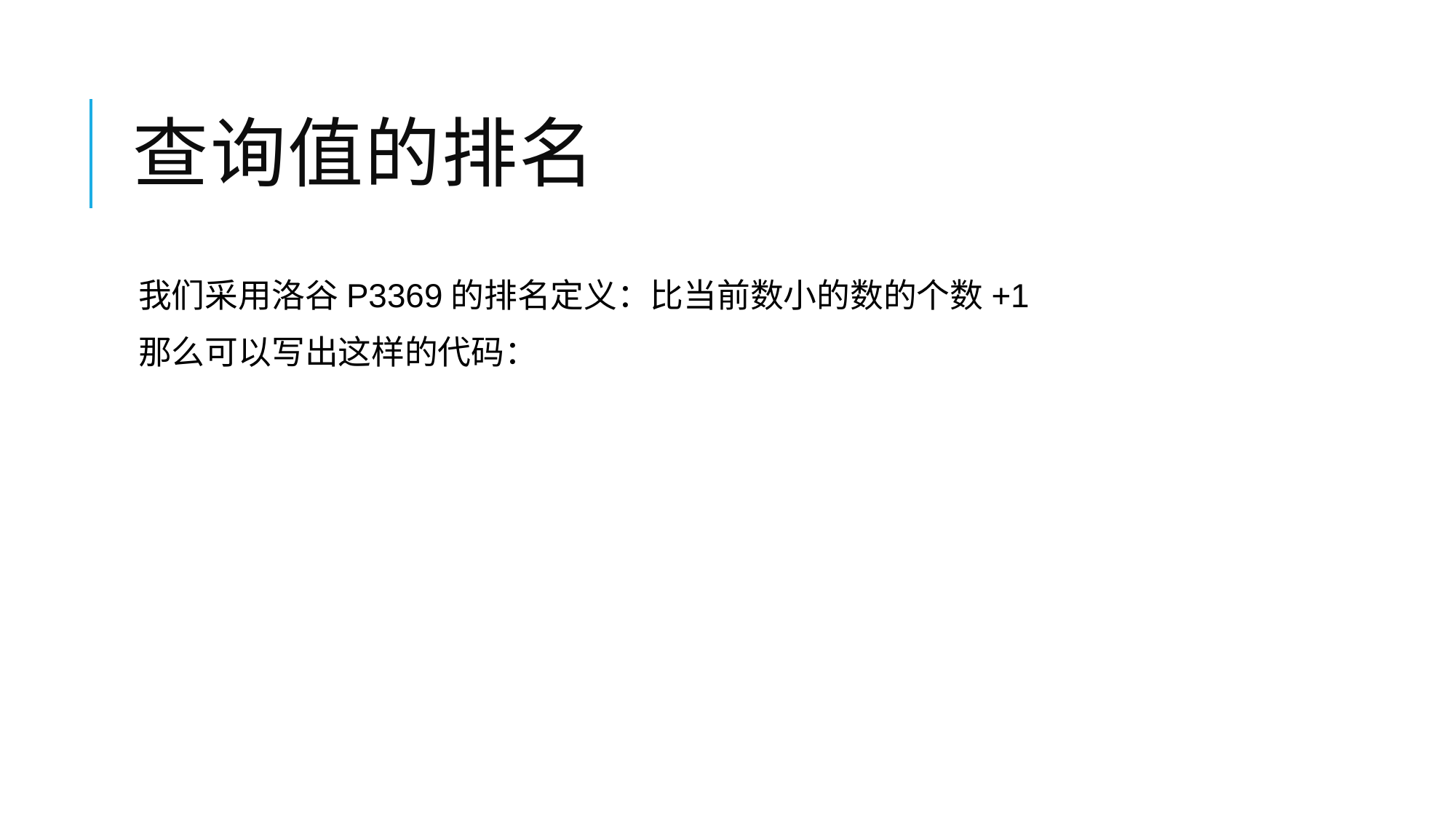

# 查询值的排名
我们采用洛谷P3369的排名定义：比当前数小的数的个数+1
那么可以写出这样的代码：